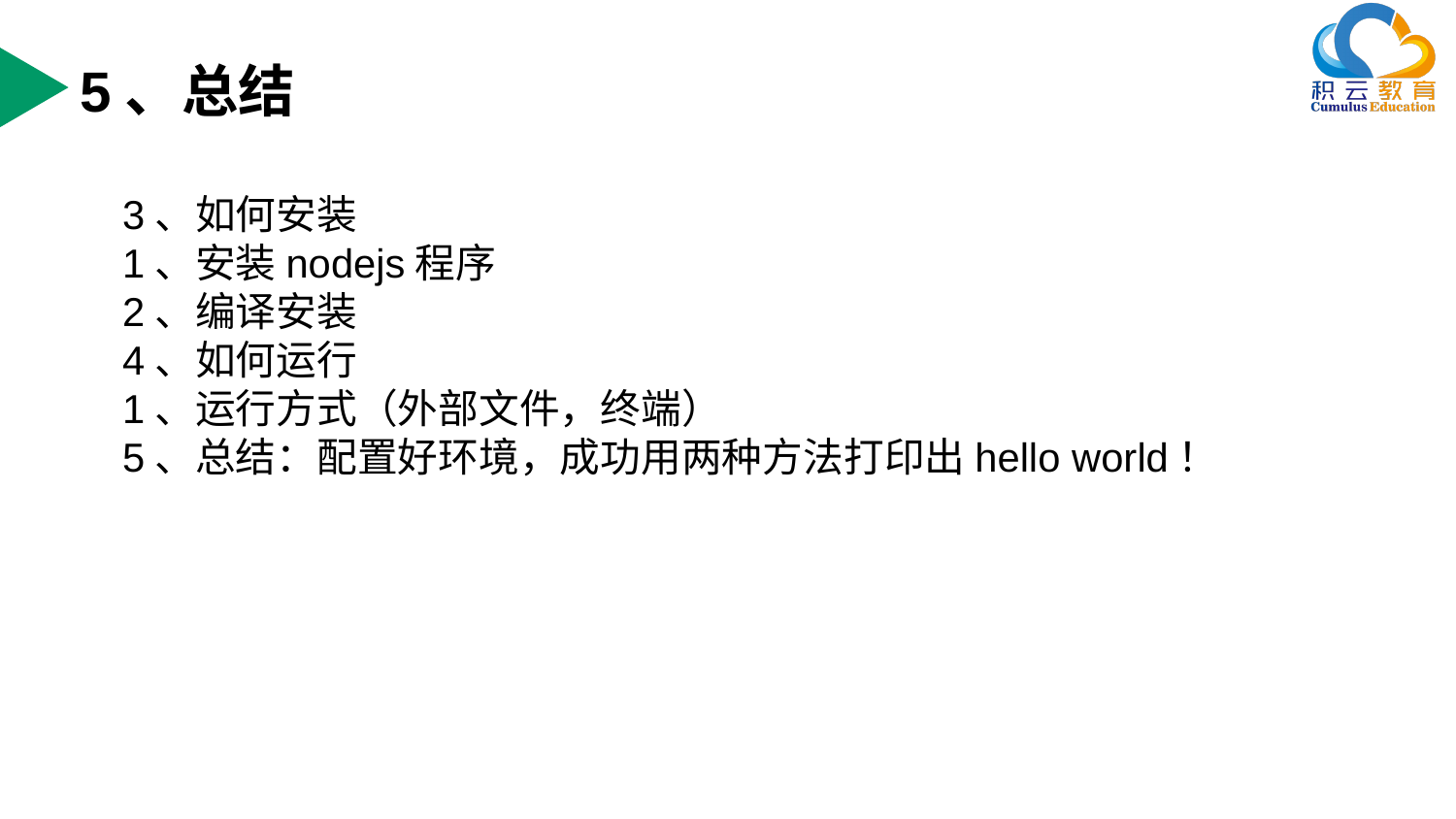

5、总结
3、如何安装
1、安装nodejs程序
2、编译安装
4、如何运行
1、运行方式（外部文件，终端）
5、总结：配置好环境，成功用两种方法打印出hello world！